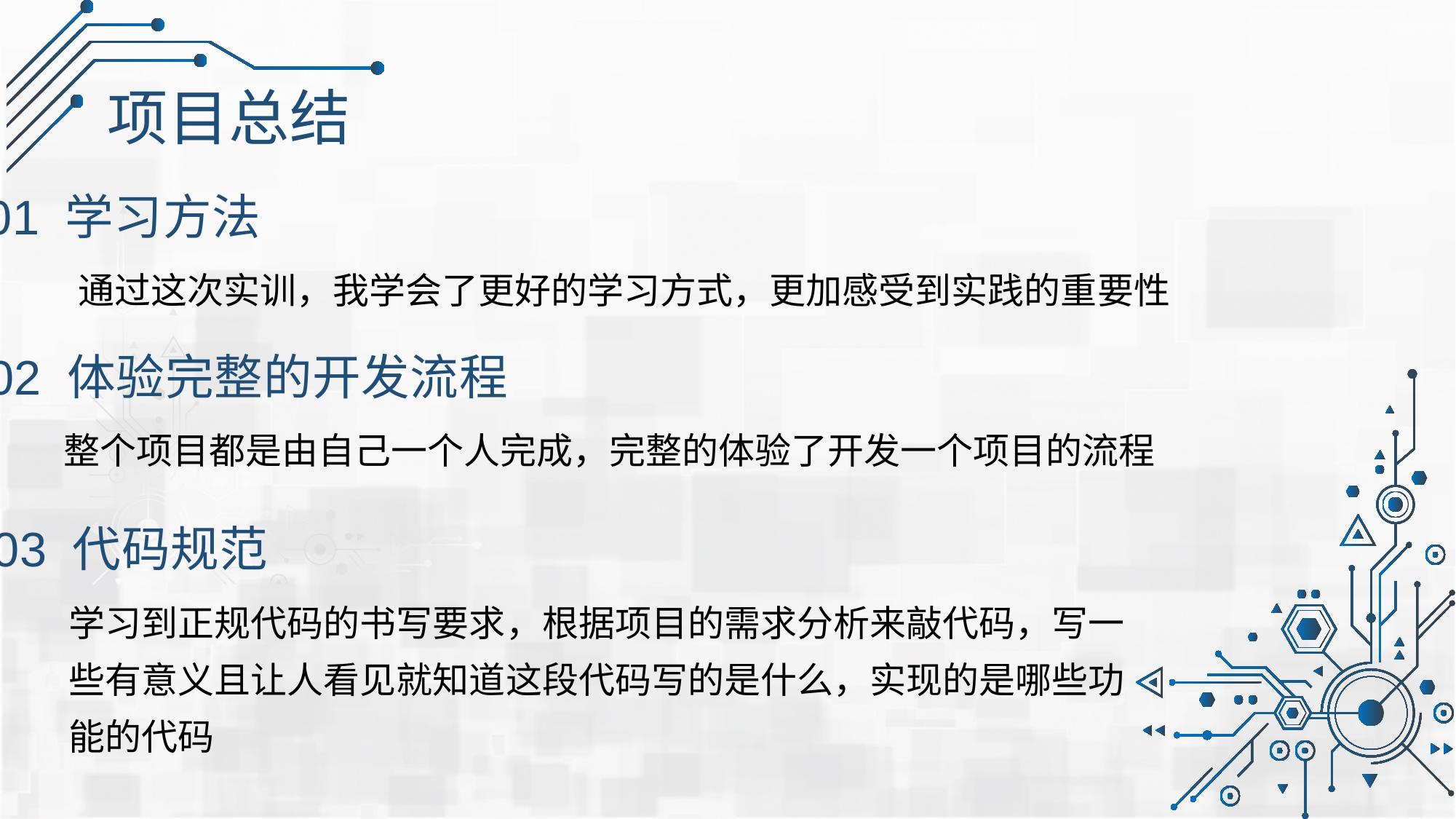

项目总结
  01 学习方法
 通过这次实训，我学会了更好的学习方式，更加感受到实践的重要性
  02 体验完整的开发流程
整个项目都是由自己一个人完成，完整的体验了开发一个项目的流程

  03 代码规范
学习到正规代码的书写要求，根据项目的需求分析来敲代码，写一些有意义且让人看见就知道这段代码写的是什么，实现的是哪些功能的代码